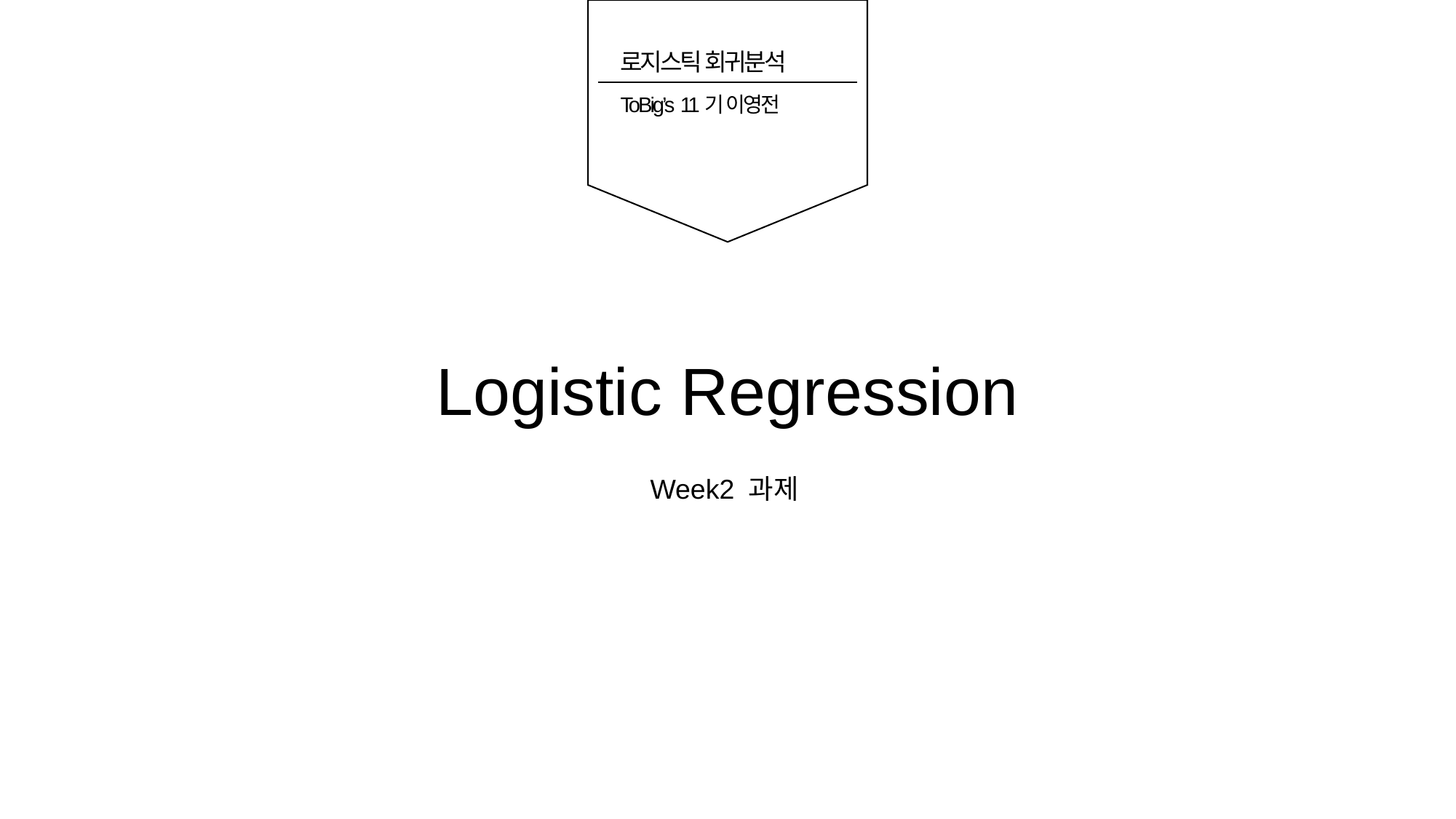

로지스틱 회귀분석
ToBig’s  11기 이영전
Logistic Regression

Week2 과제